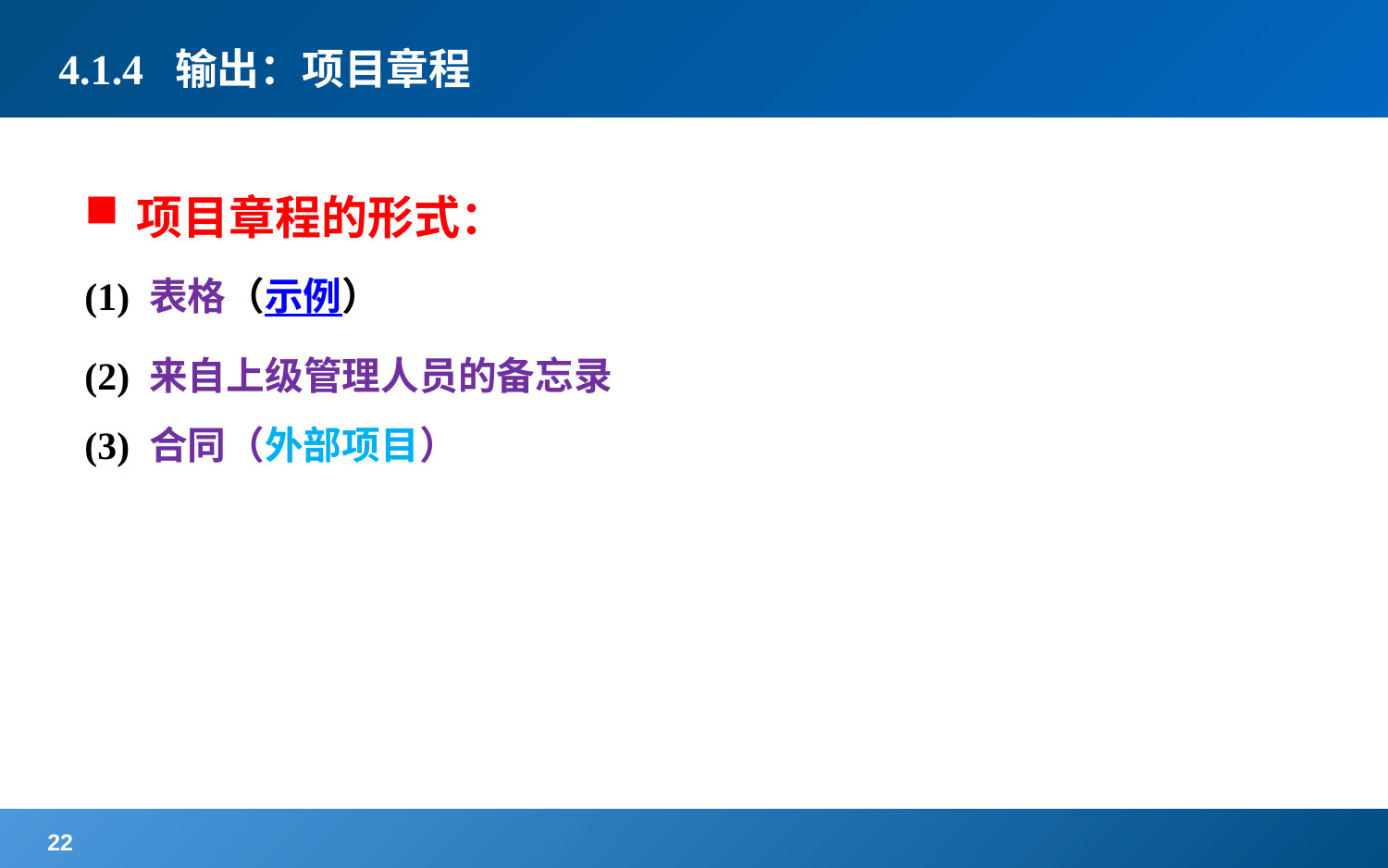

# 4.1.4  输出：项目章程
项目章程的形式：
(1) 表格（示例）
(2) 来自上级管理人员的备忘录
(3) 合同（外部项目）